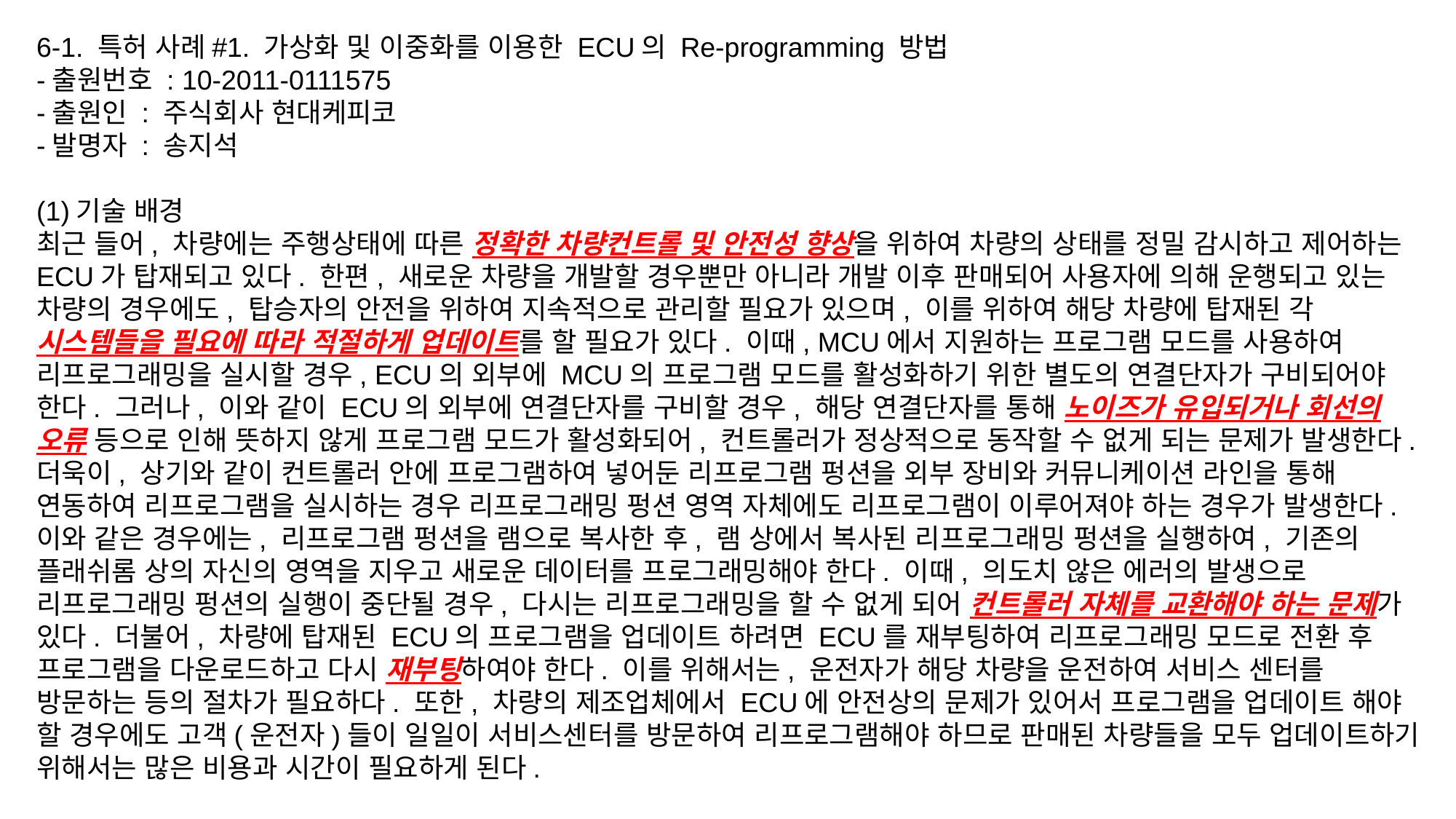

6-1. 특허 사례#1. 가상화 및 이중화를 이용한 ECU의 Re-programming 방법
-출원번호 : 10-2011-0111575
-출원인 : 주식회사 현대케피코
-발명자 : 송지석

(1)기술 배경
최근 들어, 차량에는 주행상태에 따른 정확한 차량컨트롤 및 안전성 향상을 위하여 차량의 상태를 정밀 감시하고 제어하는 ECU가 탑재되고 있다. 한편, 새로운 차량을 개발할 경우뿐만 아니라 개발 이후 판매되어 사용자에 의해 운행되고 있는 차량의 경우에도, 탑승자의 안전을 위하여 지속적으로 관리할 필요가 있으며, 이를 위하여 해당 차량에 탑재된 각 시스템들을 필요에 따라 적절하게 업데이트를 할 필요가 있다. 이때, MCU에서 지원하는 프로그램 모드를 사용하여 리프로그래밍을 실시할 경우, ECU의 외부에 MCU의 프로그램 모드를 활성화하기 위한 별도의 연결단자가 구비되어야 한다. 그러나, 이와 같이 ECU의 외부에 연결단자를 구비할 경우, 해당 연결단자를 통해 노이즈가 유입되거나 회선의 오류 등으로 인해 뜻하지 않게 프로그램 모드가 활성화되어, 컨트롤러가 정상적으로 동작할 수 없게 되는 문제가 발생한다. 더욱이, 상기와 같이 컨트롤러 안에 프로그램하여 넣어둔 리프로그램 펑션을 외부 장비와 커뮤니케이션 라인을 통해 연동하여 리프로그램을 실시하는 경우 리프로그래밍 펑션 영역 자체에도 리프로그램이 이루어져야 하는 경우가 발생한다. 이와 같은 경우에는, 리프로그램 펑션을 램으로 복사한 후, 램 상에서 복사된 리프로그래밍 펑션을 실행하여, 기존의 플래쉬롬 상의 자신의 영역을 지우고 새로운 데이터를 프로그래밍해야 한다. 이때, 의도치 않은 에러의 발생으로 리프로그래밍 펑션의 실행이 중단될 경우, 다시는 리프로그래밍을 할 수 없게 되어 컨트롤러 자체를 교환해야 하는 문제가 있다. 더불어, 차량에 탑재된 ECU의 프로그램을 업데이트 하려면 ECU를 재부팅하여 리프로그래밍 모드로 전환 후 프로그램을 다운로드하고 다시 재부팅하여야 한다. 이를 위해서는, 운전자가 해당 차량을 운전하여 서비스 센터를 방문하는 등의 절차가 필요하다. 또한, 차량의 제조업체에서 ECU에 안전상의 문제가 있어서 프로그램을 업데이트 해야 할 경우에도 고객(운전자)들이 일일이 서비스센터를 방문하여 리프로그램해야 하므로 판매된 차량들을 모두 업데이트하기 위해서는 많은 비용과 시간이 필요하게 된다.